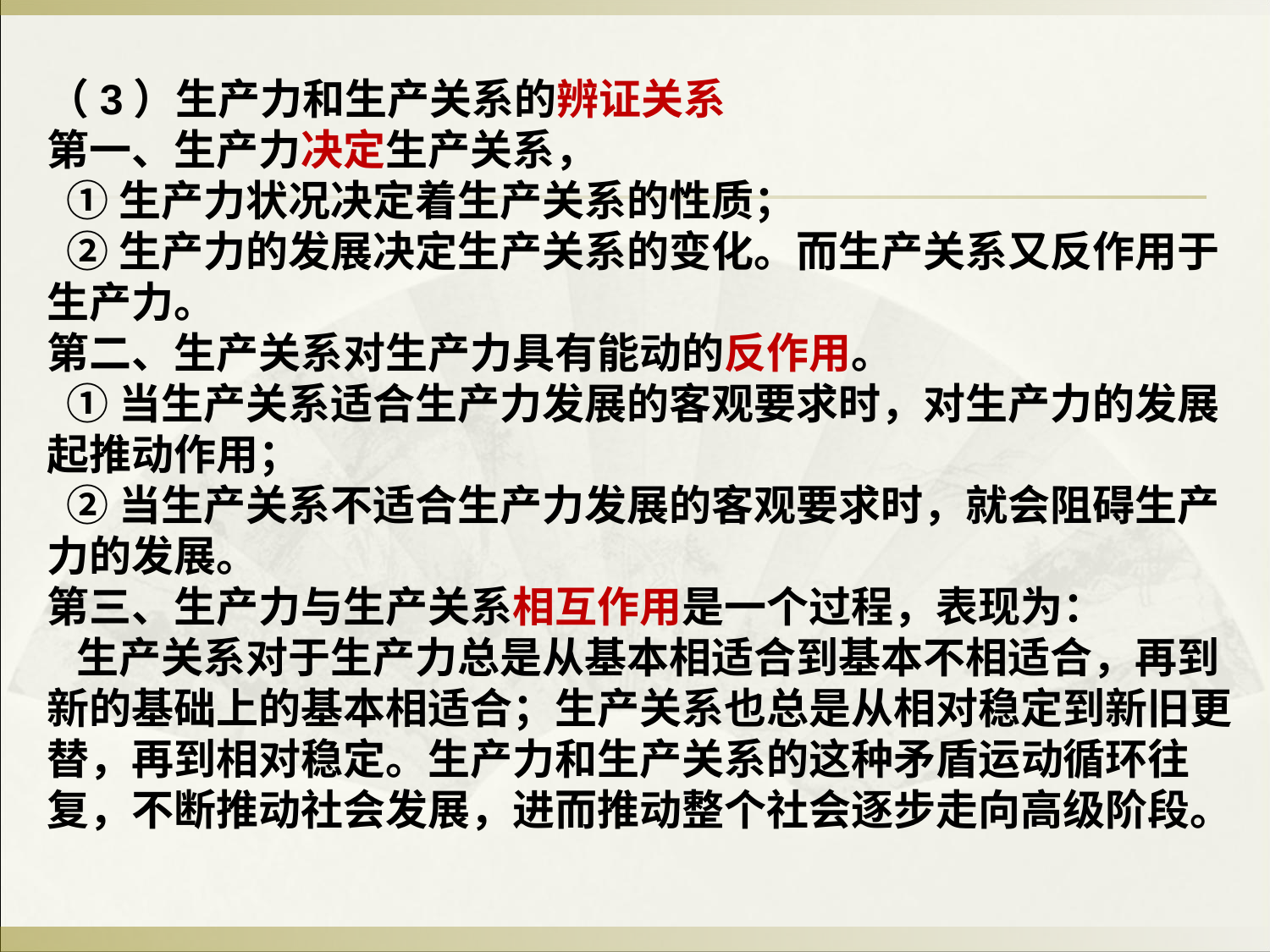

（3）生产力和生产关系的辨证关系
第一、生产力决定生产关系，
  ①生产力状况决定着生产关系的性质；
  ②生产力的发展决定生产关系的变化。而生产关系又反作用于生产力。
第二、生产关系对生产力具有能动的反作用。
  ①当生产关系适合生产力发展的客观要求时，对生产力的发展起推动作用；
  ②当生产关系不适合生产力发展的客观要求时，就会阻碍生产力的发展。
第三、生产力与生产关系相互作用是一个过程，表现为：
  生产关系对于生产力总是从基本相适合到基本不相适合，再到新的基础上的基本相适合；生产关系也总是从相对稳定到新旧更替，再到相对稳定。生产力和生产关系的这种矛盾运动循环往复，不断推动社会发展，进而推动整个社会逐步走向高级阶段。